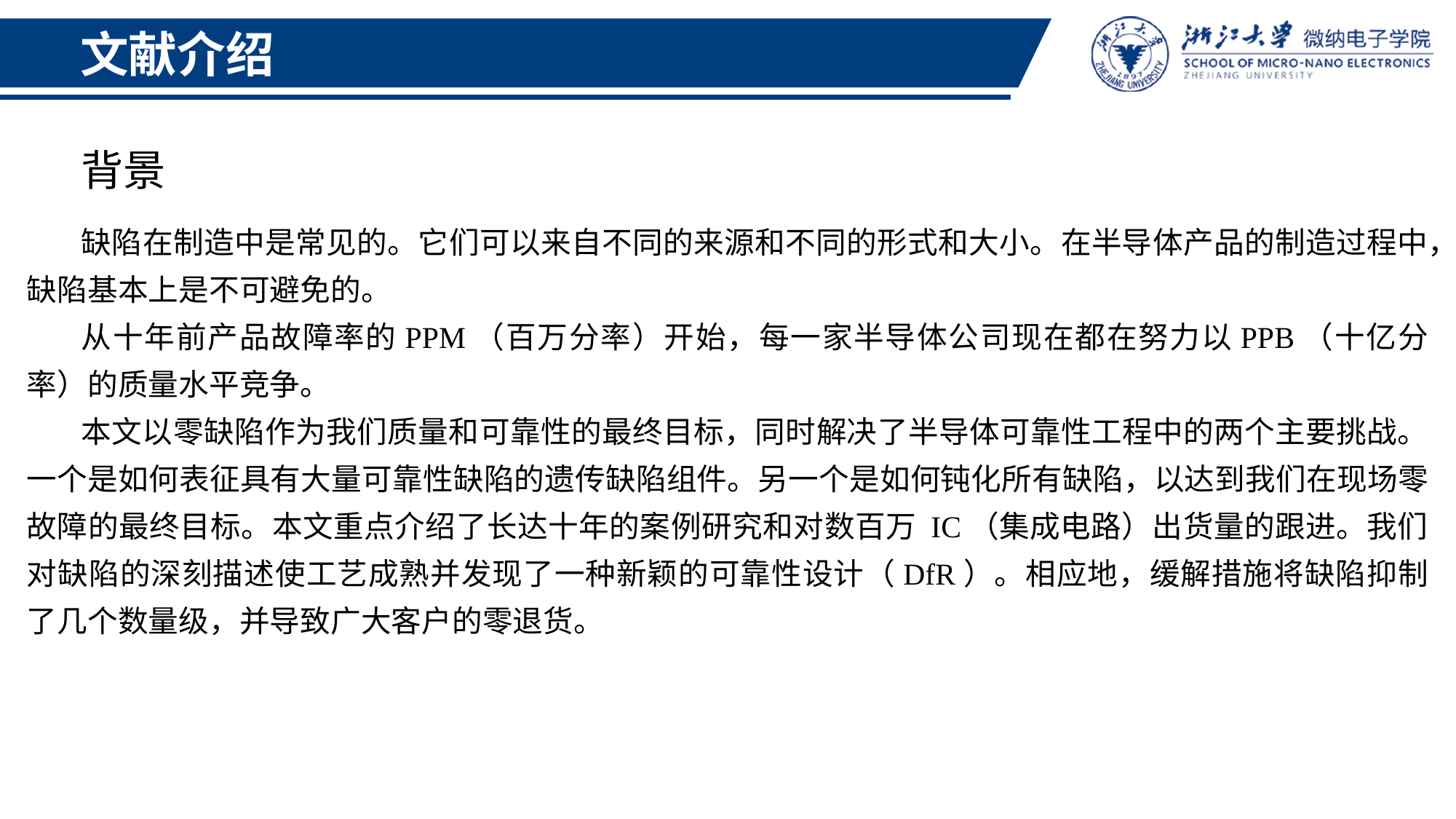

文献介绍
背景
缺陷在制造中是常见的。它们可以来自不同的来源和不同的形式和大小。在半导体产品的制造过程中，缺陷基本上是不可避免的。
从十年前产品故障率的PPM（百万分率）开始，每一家半导体公司现在都在努力以PPB（十亿分率）的质量水平竞争。
本文以零缺陷作为我们质量和可靠性的最终目标，同时解决了半导体可靠性工程中的两个主要挑战。一个是如何表征具有大量可靠性缺陷的遗传缺陷组件。另一个是如何钝化所有缺陷，以达到我们在现场零故障的最终目标。本文重点介绍了长达十年的案例研究和对数百万 IC（集成电路）出货量的跟进。我们对缺陷的深刻描述使工艺成熟并发现了一种新颖的可靠性设计（DfR）。相应地，缓解措施将缺陷抑制了几个数量级，并导致广大客户的零退货。